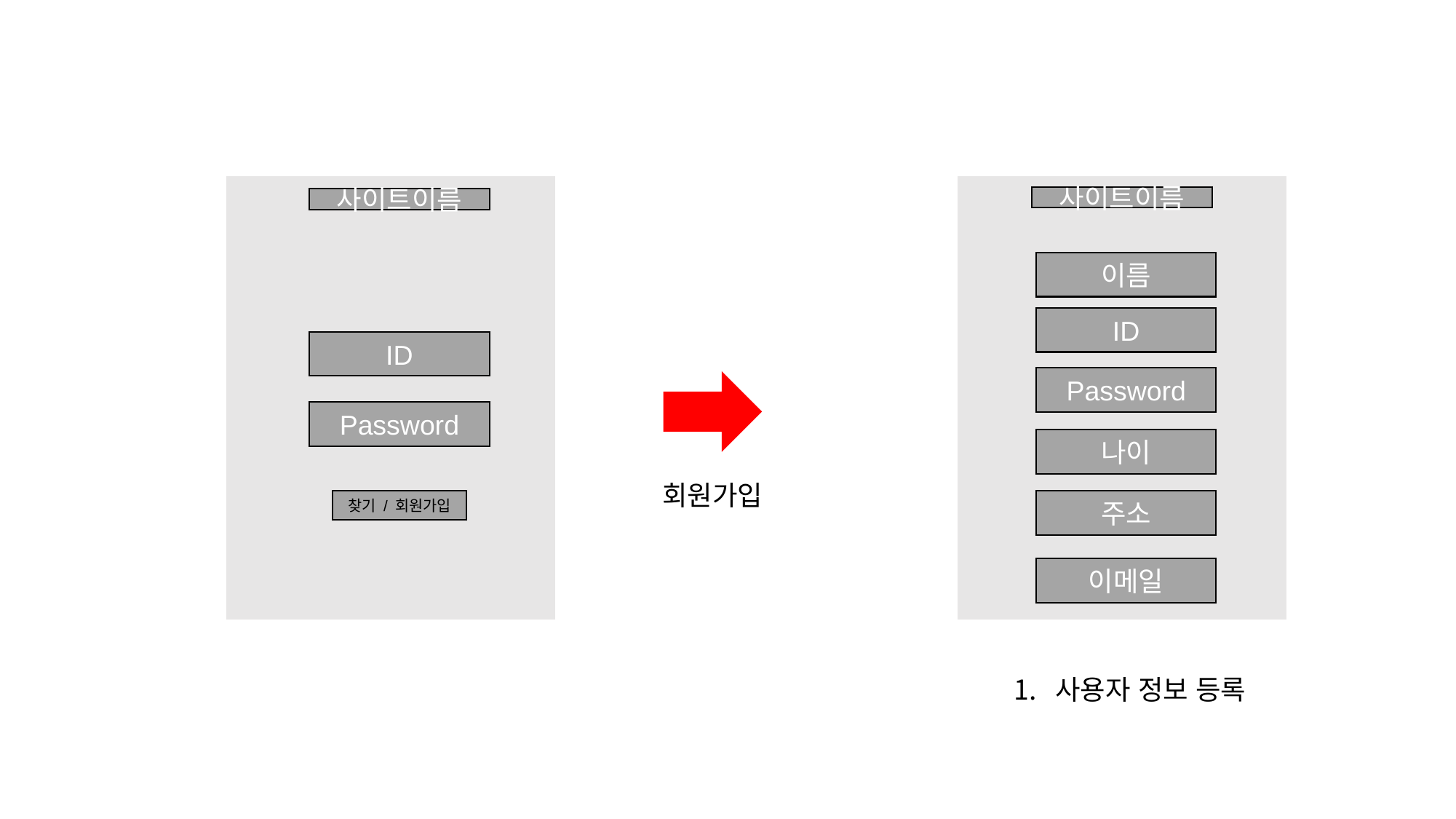

사이트이름
사이트이름
이름
ID
ID
Password

Password
나이
회원가입
찾기 / 회원가입
주소
이메일
사용자 정보 등록